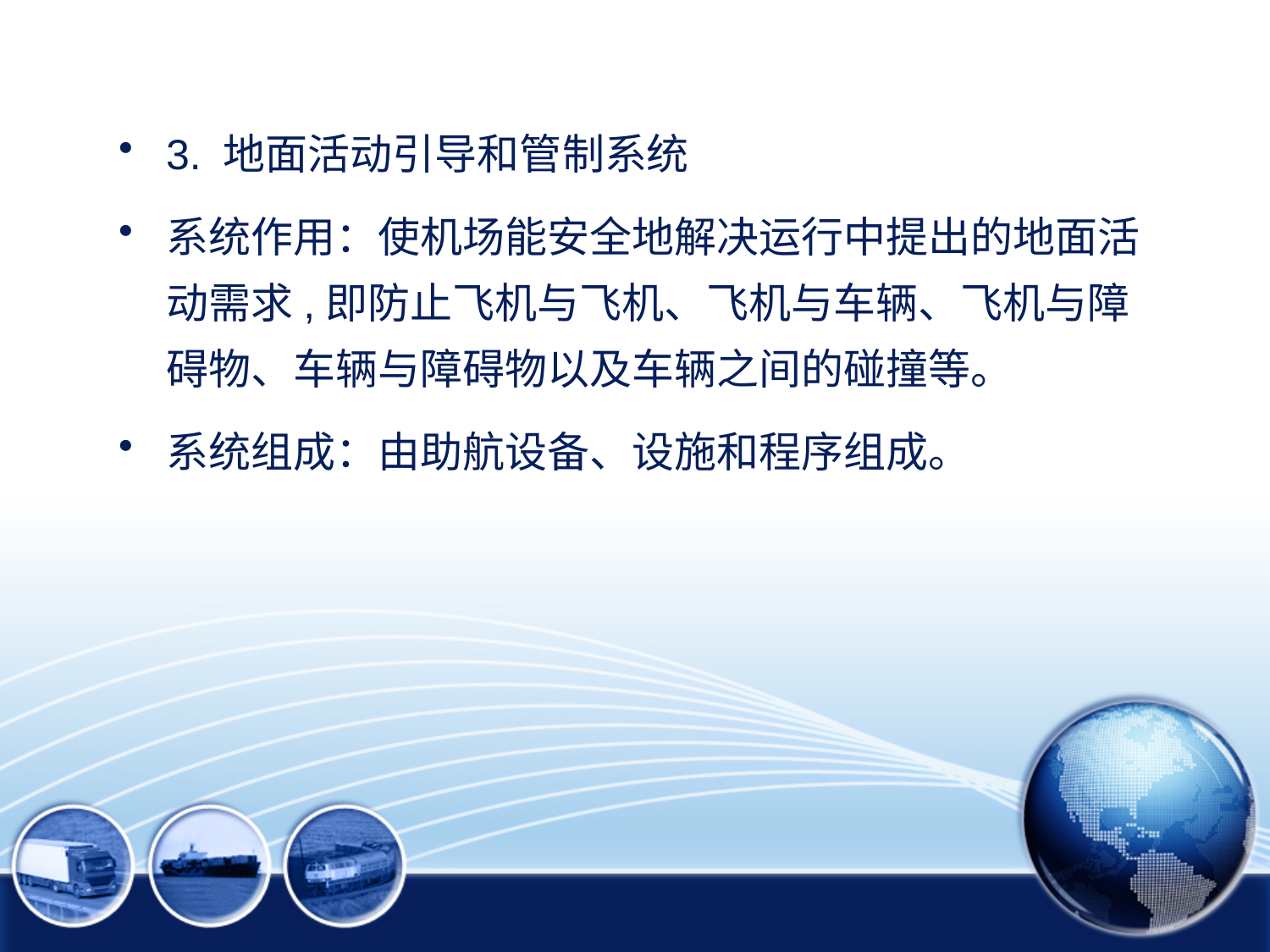

3. 地面活动引导和管制系统
系统作用：使机场能安全地解决运行中提出的地面活动需求,即防止飞机与飞机、飞机与车辆、飞机与障碍物、车辆与障碍物以及车辆之间的碰撞等。
系统组成：由助航设备、设施和程序组成。